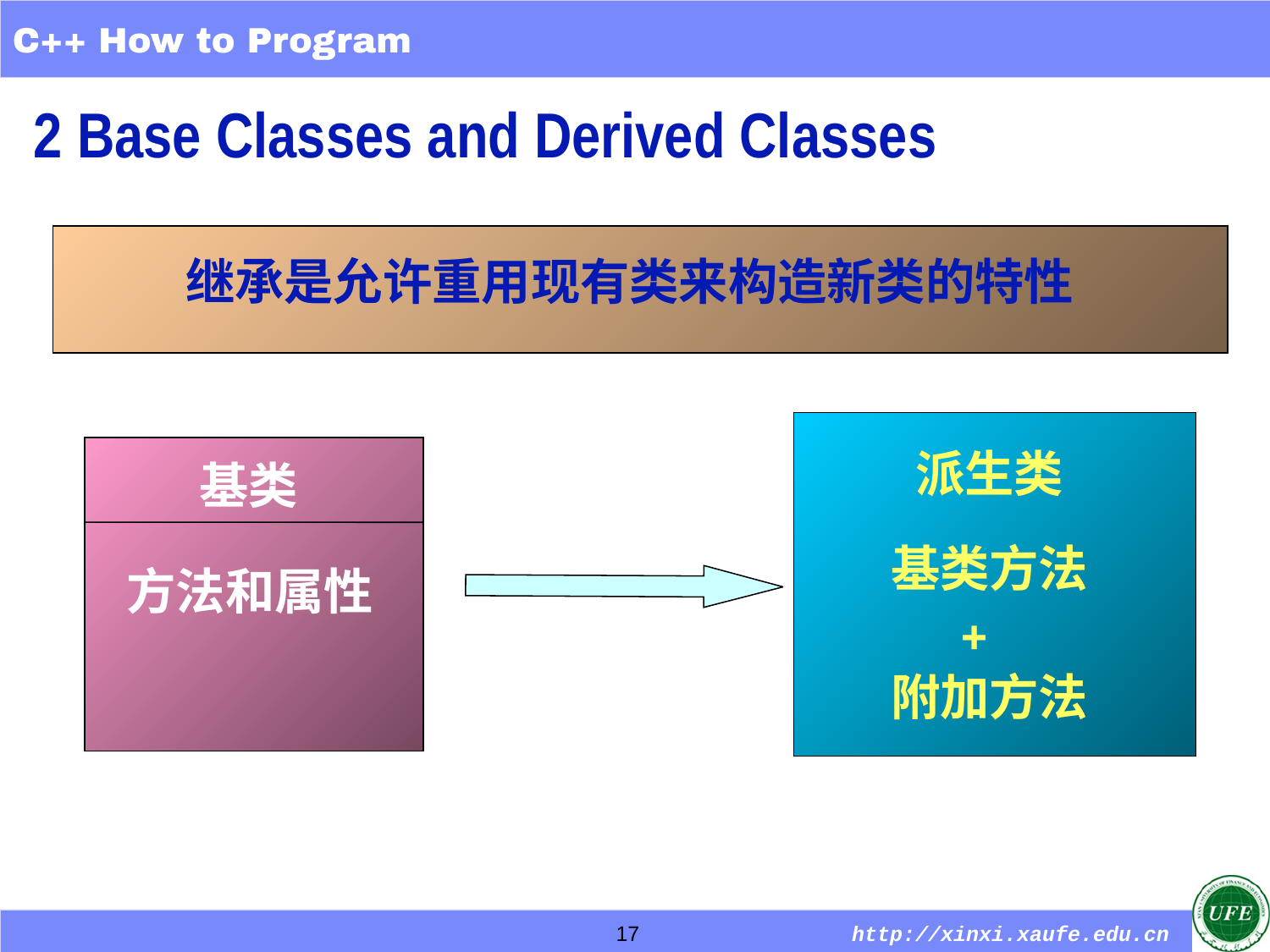

2 Base Classes and Derived Classes

继承是允许重用现有类来构造新类的特性

派生类
基类方法
+
附加方法

基类

方法和属性
17